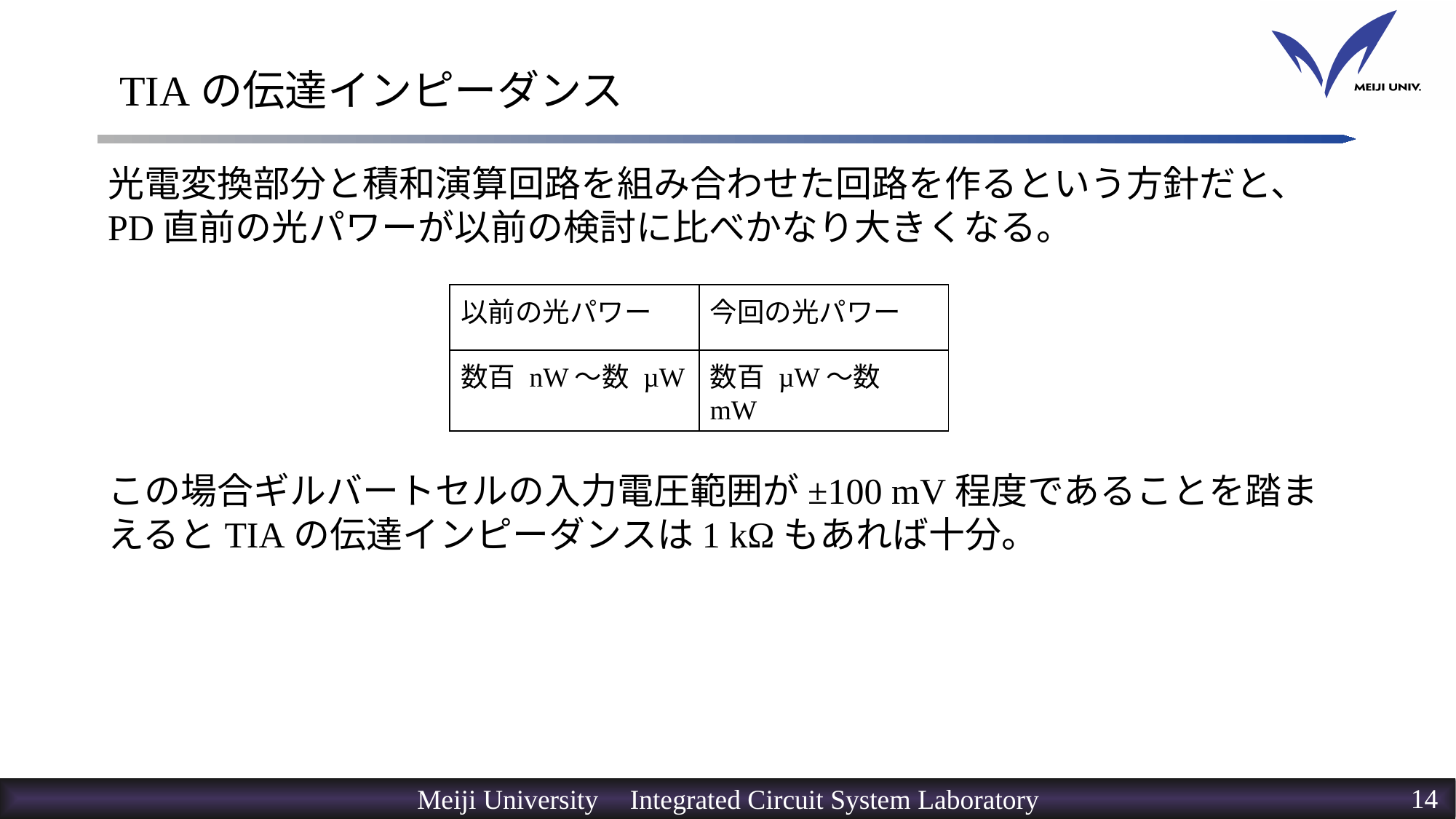

# TIAの伝達インピーダンス
光電変換部分と積和演算回路を組み合わせた回路を作るという方針だと、PD直前の光パワーが以前の検討に比べかなり大きくなる。

この場合ギルバートセルの入力電圧範囲が±100 mV程度であることを踏まえるとTIAの伝達インピーダンスは1 kΩもあれば十分。
| 以前の光パワー | 今回の光パワー |
| --- | --- |
| 数百 nW～数 µW | 数百 µW～数 mW |